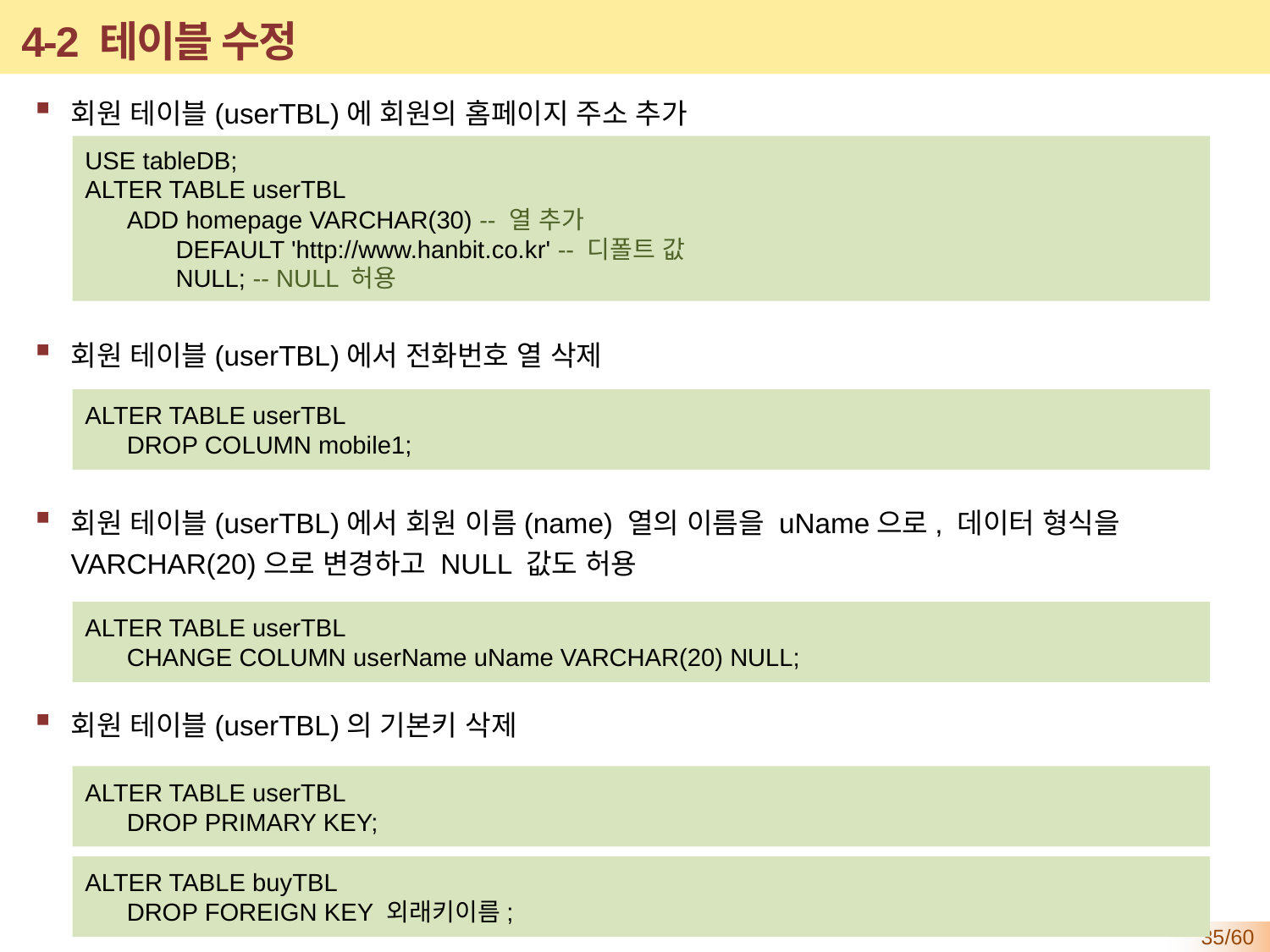

# 4-2 테이블 수정
회원 테이블(userTBL)에 회원의 홈페이지 주소 추가

회원 테이블(userTBL)에서 전화번호 열 삭제

회원 테이블(userTBL)에서 회원 이름(name) 열의 이름을 uName으로, 데이터 형식을 VARCHAR(20)으로 변경하고 NULL 값도 허용

회원 테이블(userTBL)의 기본키 삭제

USE tableDB;
ALTER TABLE userTBL
      ADD homepage VARCHAR(30) -- 열 추가
             DEFAULT 'http://www.hanbit.co.kr' -- 디폴트 값
             NULL; -- NULL 허용
ALTER TABLE userTBL
      DROP COLUMN mobile1;
ALTER TABLE userTBL
      CHANGE COLUMN userName uName VARCHAR(20) NULL;
ALTER TABLE userTBL
      DROP PRIMARY KEY;
ALTER TABLE buyTBL
      DROP FOREIGN KEY 외래키이름;